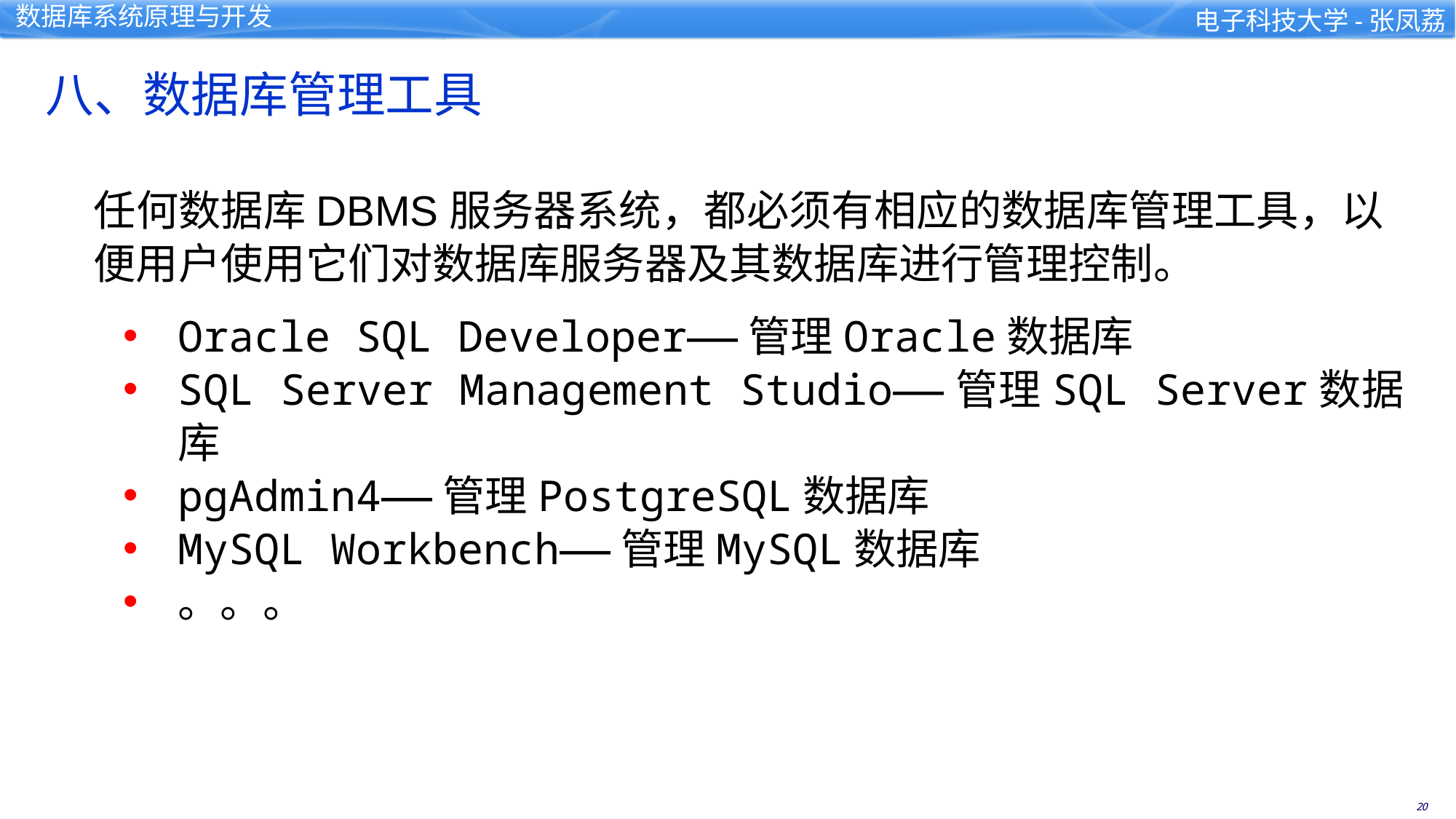

八、数据库管理工具
任何数据库DBMS服务器系统，都必须有相应的数据库管理工具，以便用户使用它们对数据库服务器及其数据库进行管理控制。
Oracle SQL Developer——管理Oracle数据库
SQL Server Management Studio——管理SQL Server数据库
pgAdmin4——管理PostgreSQL数据库
MySQL Workbench——管理MySQL数据库
。。。